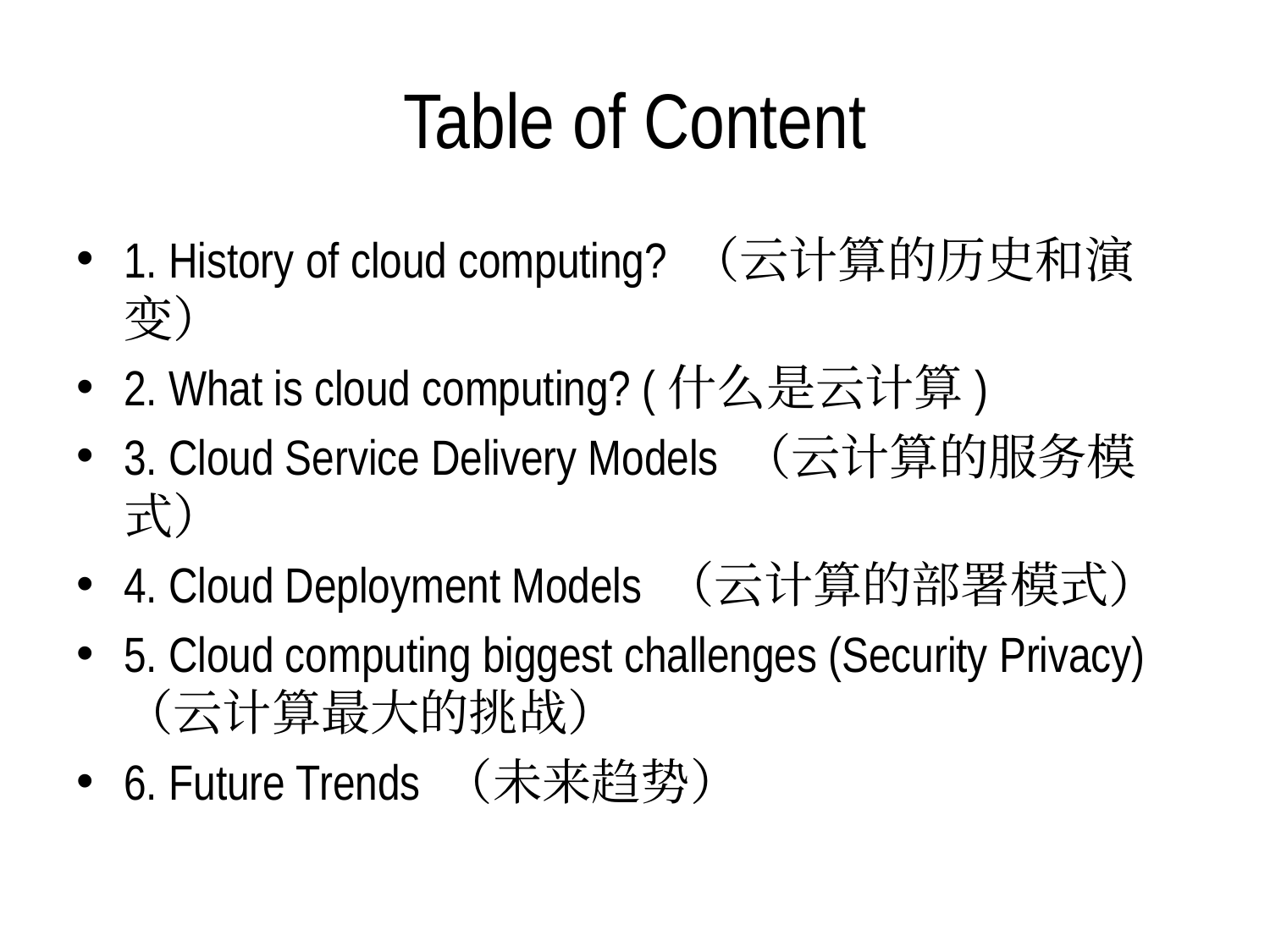

# Table of Content
1. History of cloud computing? （云计算的历史和演变）
2. What is cloud computing? (什么是云计算)
3. Cloud Service Delivery Models （云计算的服务模式）
4. Cloud Deployment Models （云计算的部署模式）
5. Cloud computing biggest challenges (Security Privacy) （云计算最大的挑战）
6. Future Trends （未来趋势）